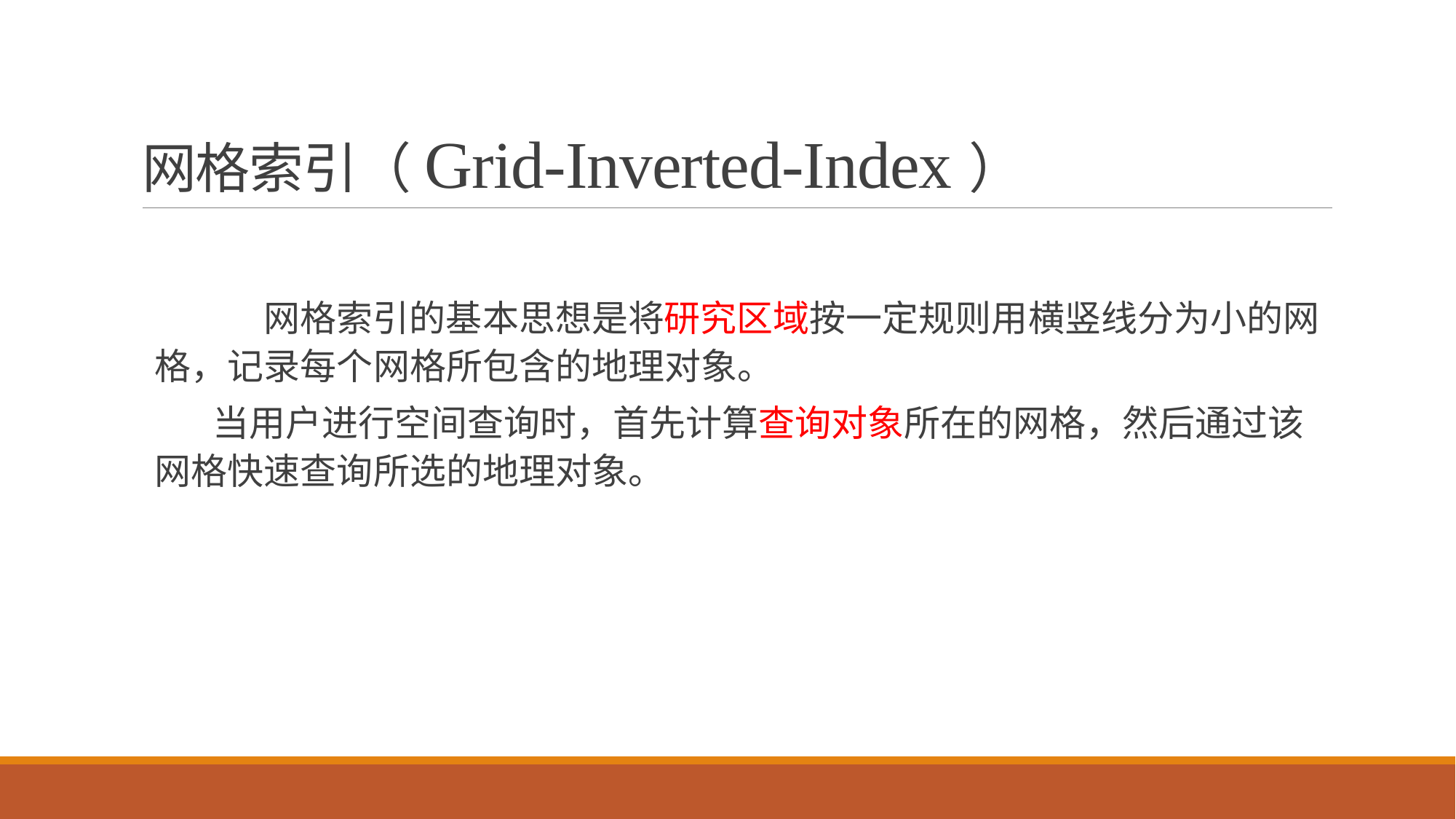

# 网格索引（Grid-Inverted-Index）
 	网格索引的基本思想是将研究区域按一定规则用横竖线分为小的网格，记录每个网格所包含的地理对象。
      当用户进行空间查询时，首先计算查询对象所在的网格，然后通过该网格快速查询所选的地理对象。